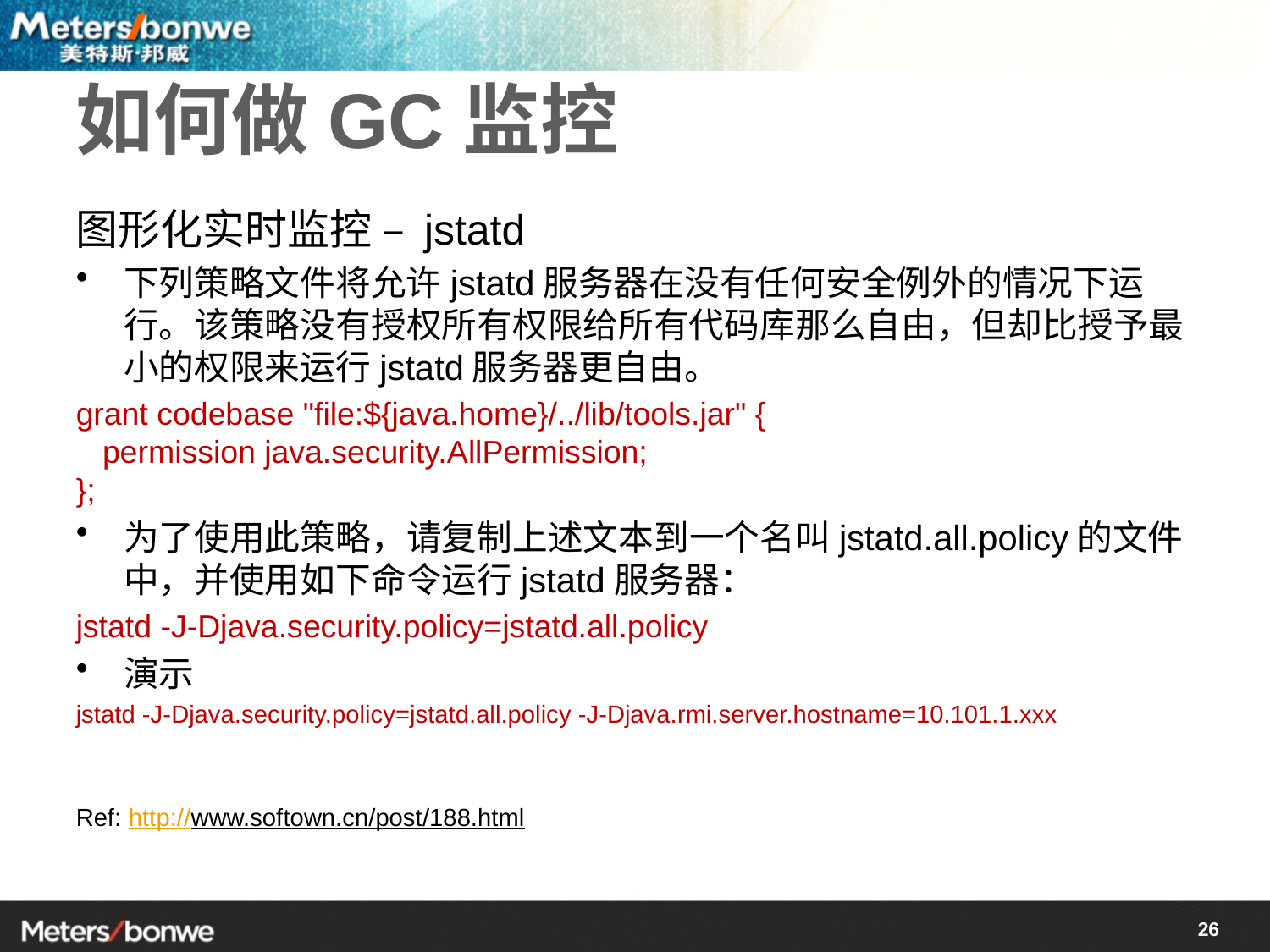

# 如何做GC监控
图形化实时监控 – jstatd
下列策略文件将允许jstatd服务器在没有任何安全例外的情况下运行。该策略没有授权所有权限给所有代码库那么自由，但却比授予最小的权限来运行jstatd服务器更自由。
grant codebase "file:${java.home}/../lib/tools.jar" {
   permission java.security.AllPermission;
};
为了使用此策略，请复制上述文本到一个名叫jstatd.all.policy的文件中，并使用如下命令运行jstatd服务器：
jstatd -J-Djava.security.policy=jstatd.all.policy
演示
jstatd -J-Djava.security.policy=jstatd.all.policy -J-Djava.rmi.server.hostname=10.101.1.xxx

Ref: http://www.softown.cn/post/188.html